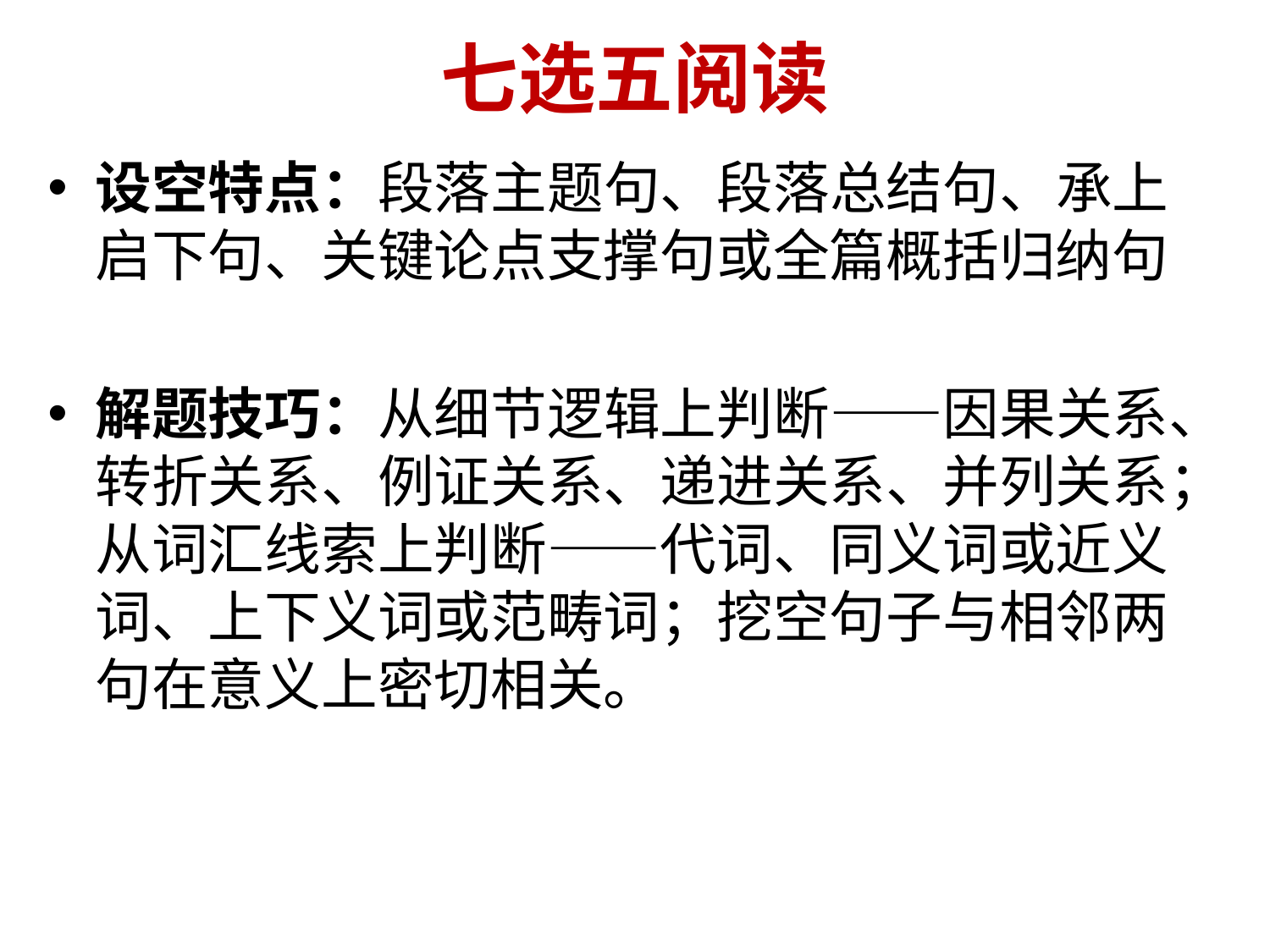

# 七选五阅读
设空特点：段落主题句、段落总结句、承上启下句、关键论点支撑句或全篇概括归纳句

解题技巧：从细节逻辑上判断——因果关系、转折关系、例证关系、递进关系、并列关系；从词汇线索上判断——代词、同义词或近义词、上下义词或范畴词；挖空句子与相邻两句在意义上密切相关。